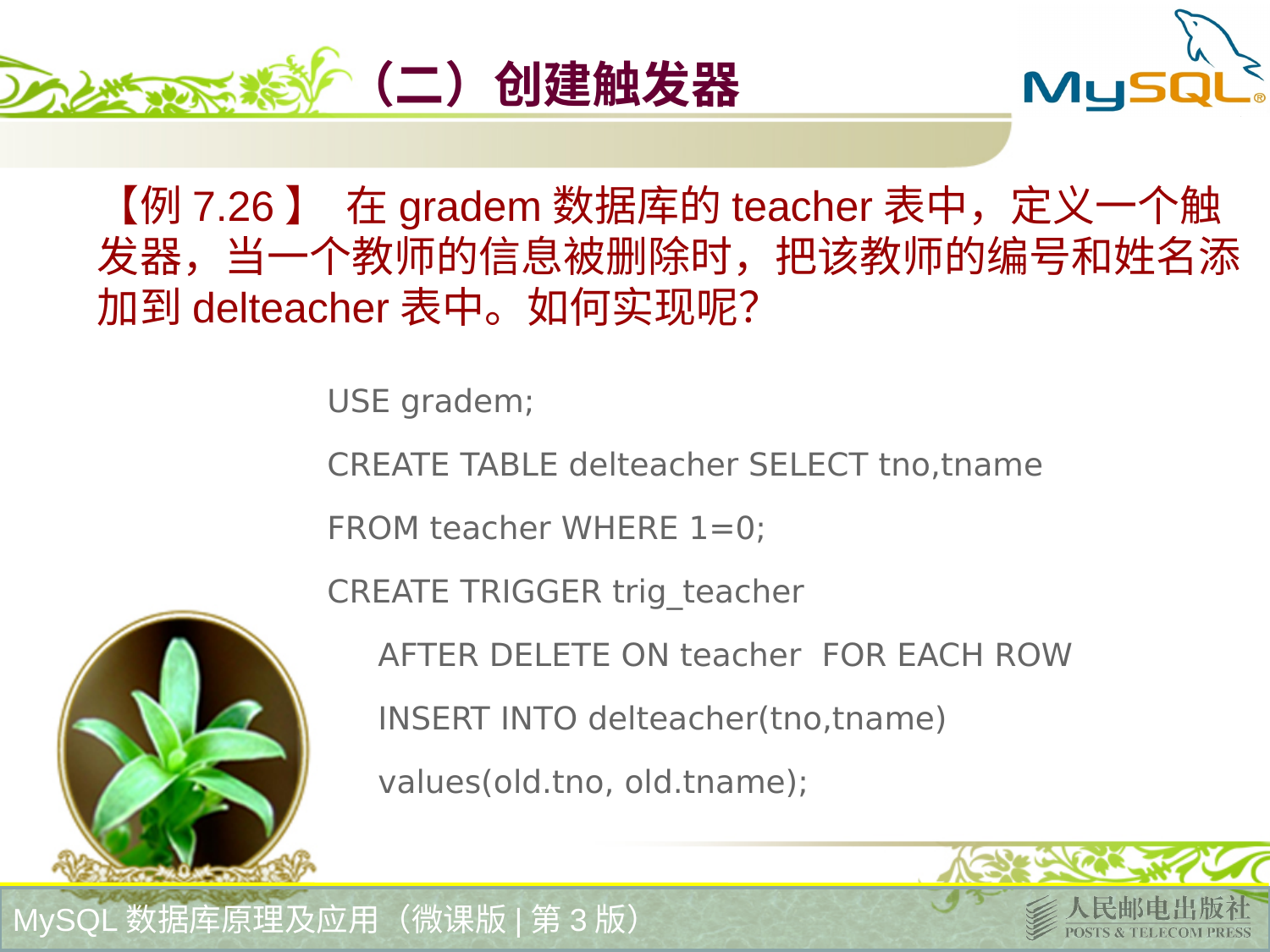

# （二）创建触发器
【例7.26】  在gradem数据库的teacher表中，定义一个触发器，当一个教师的信息被删除时，把该教师的编号和姓名添加到delteacher表中。如何实现呢？
USE gradem;
CREATE TABLE delteacher SELECT tno,tname
FROM teacher WHERE 1=0;
CREATE TRIGGER trig_teacher
     AFTER DELETE ON teacher  FOR EACH ROW
     INSERT INTO delteacher(tno,tname)
     values(old.tno, old.tname);